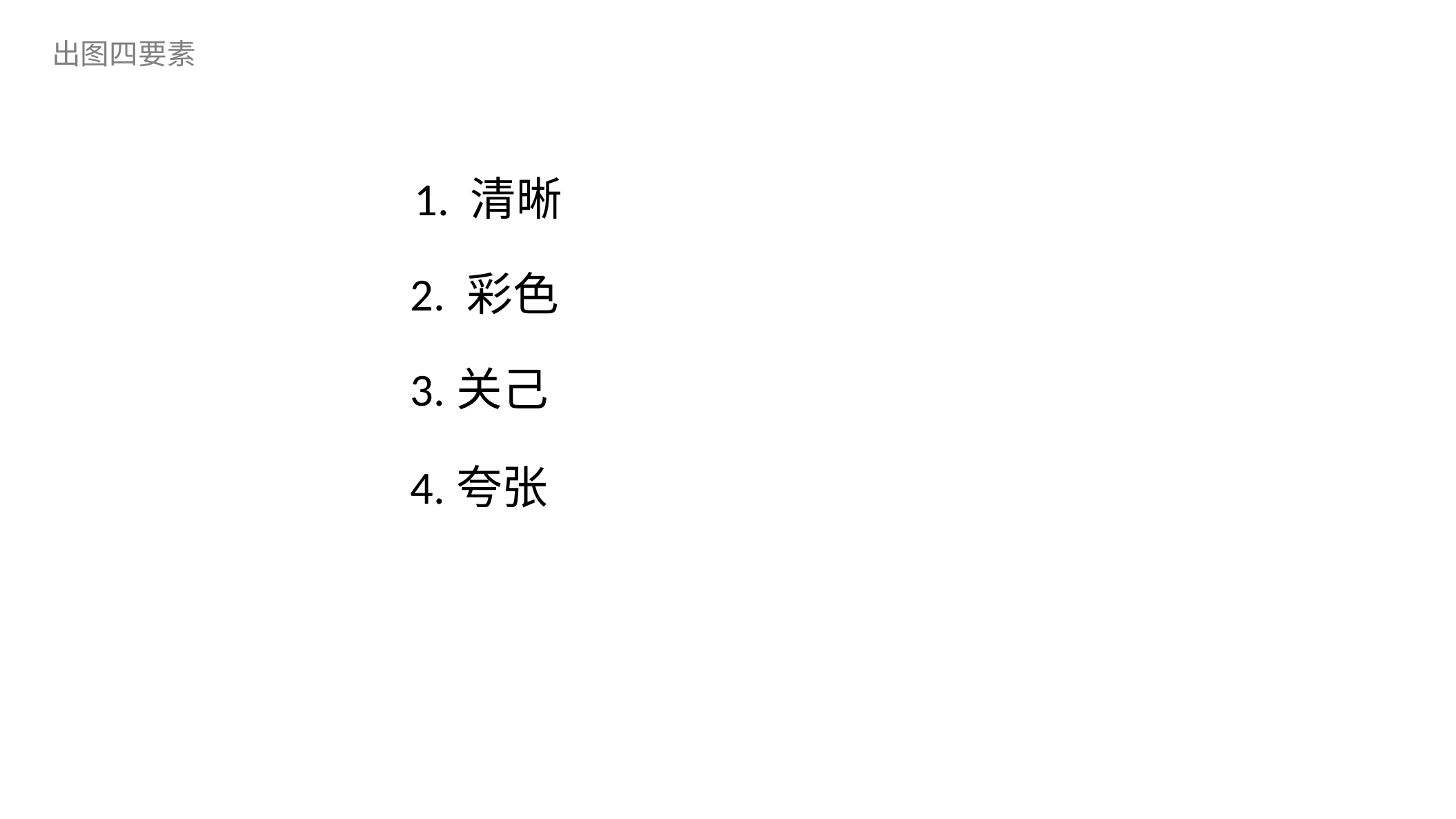

出图四要素
1. 清晰
2. 彩色
3.关己
4.夸张